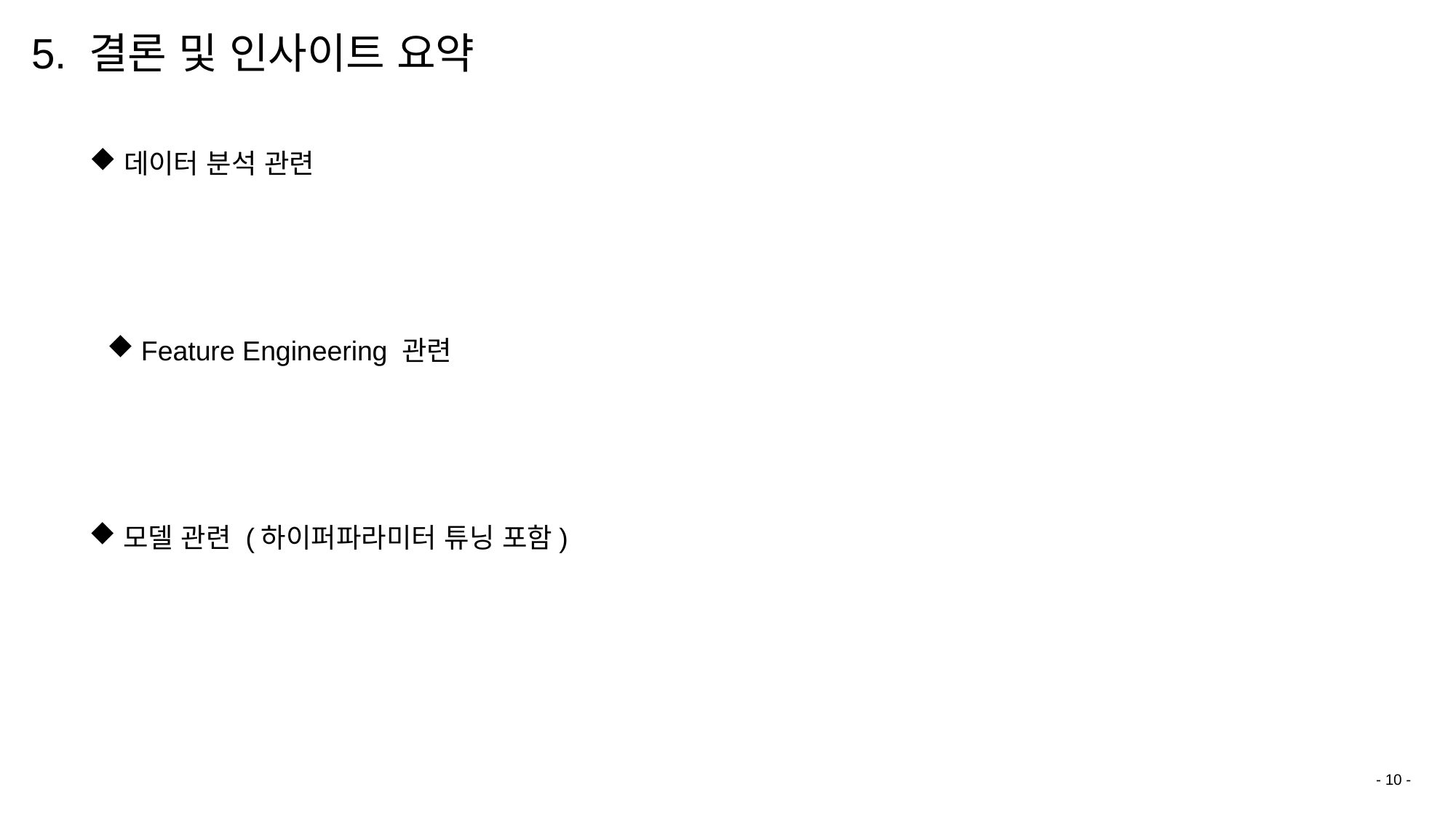

5. 결론 및 인사이트 요약
데이터 분석 관련
Feature Engineering 관련
모델 관련 (하이퍼파라미터 튜닝 포함)
- 10 -